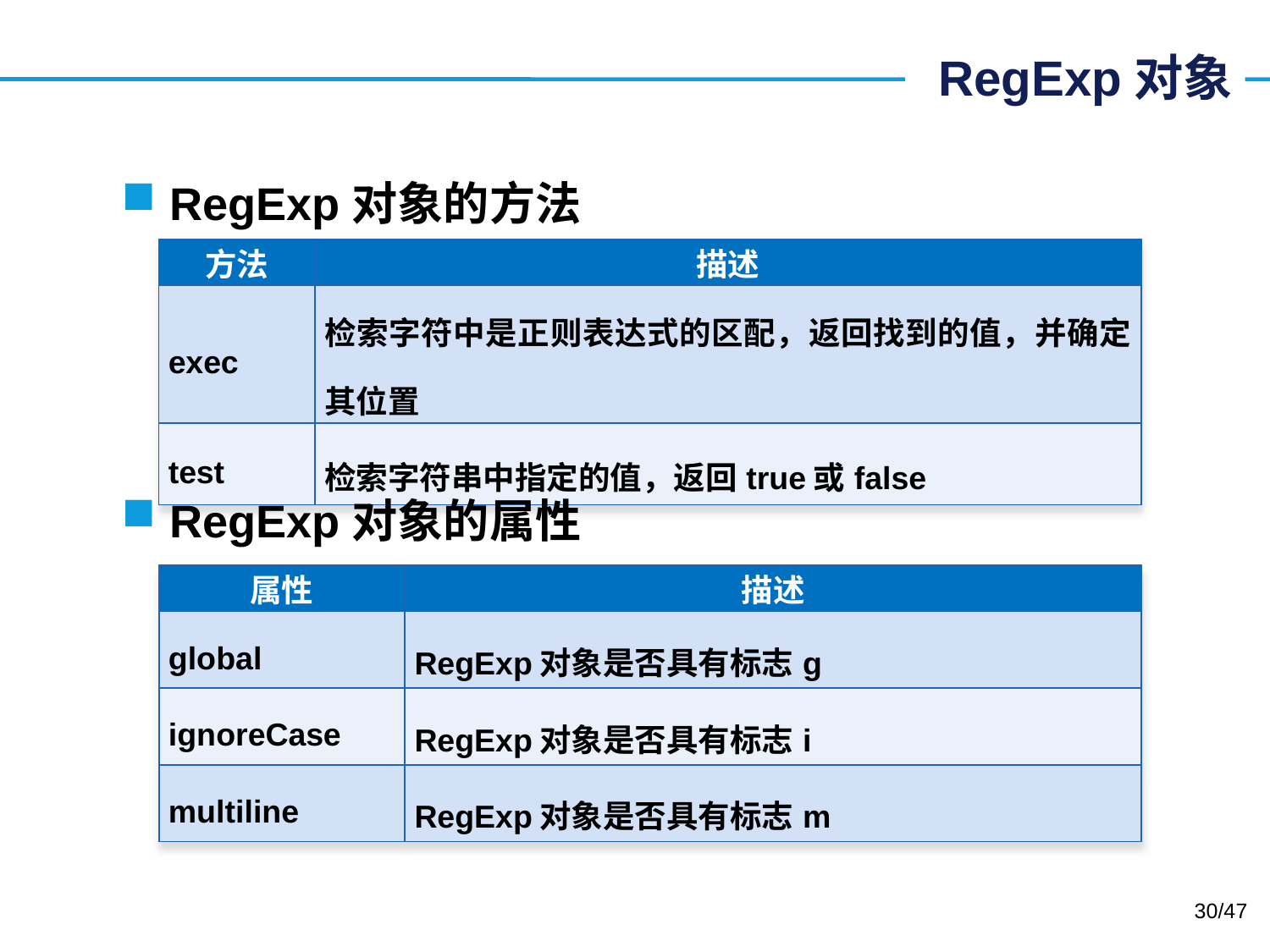

# RegExp对象
RegExp对象的方法
| 方法 | 描述 |
| --- | --- |
| exec | 检索字符中是正则表达式的区配，返回找到的值，并确定其位置 |
| test | 检索字符串中指定的值，返回true或false |
RegExp对象的属性
| 属性 | 描述 |
| --- | --- |
| global | RegExp对象是否具有标志g |
| ignoreCase | RegExp对象是否具有标志i |
| multiline | RegExp对象是否具有标志m |
30/47